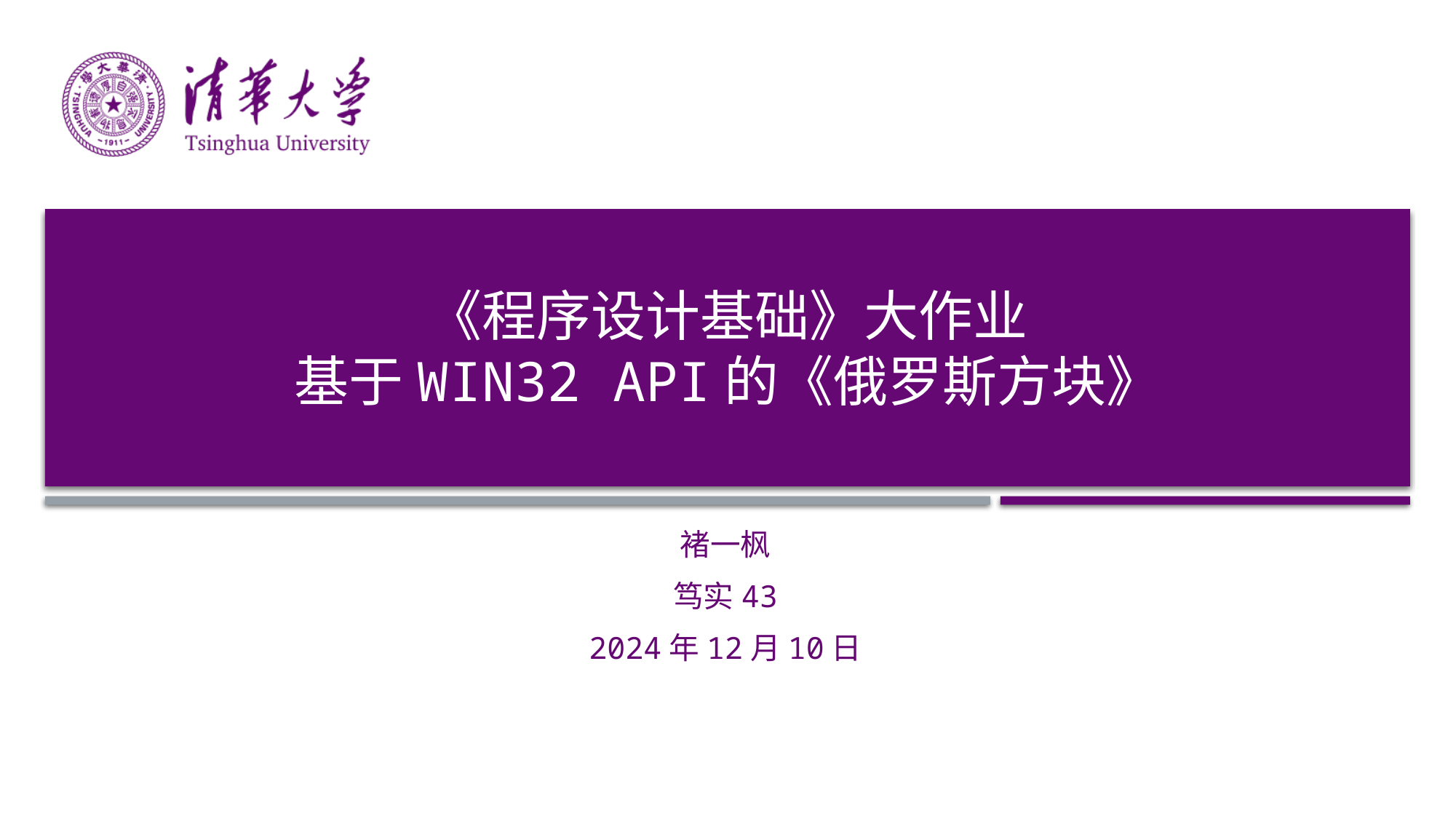

# 《程序设计基础》大作业 基于WIN32 API的《俄罗斯方块》
褚一枫
笃实43
2024年12月10日